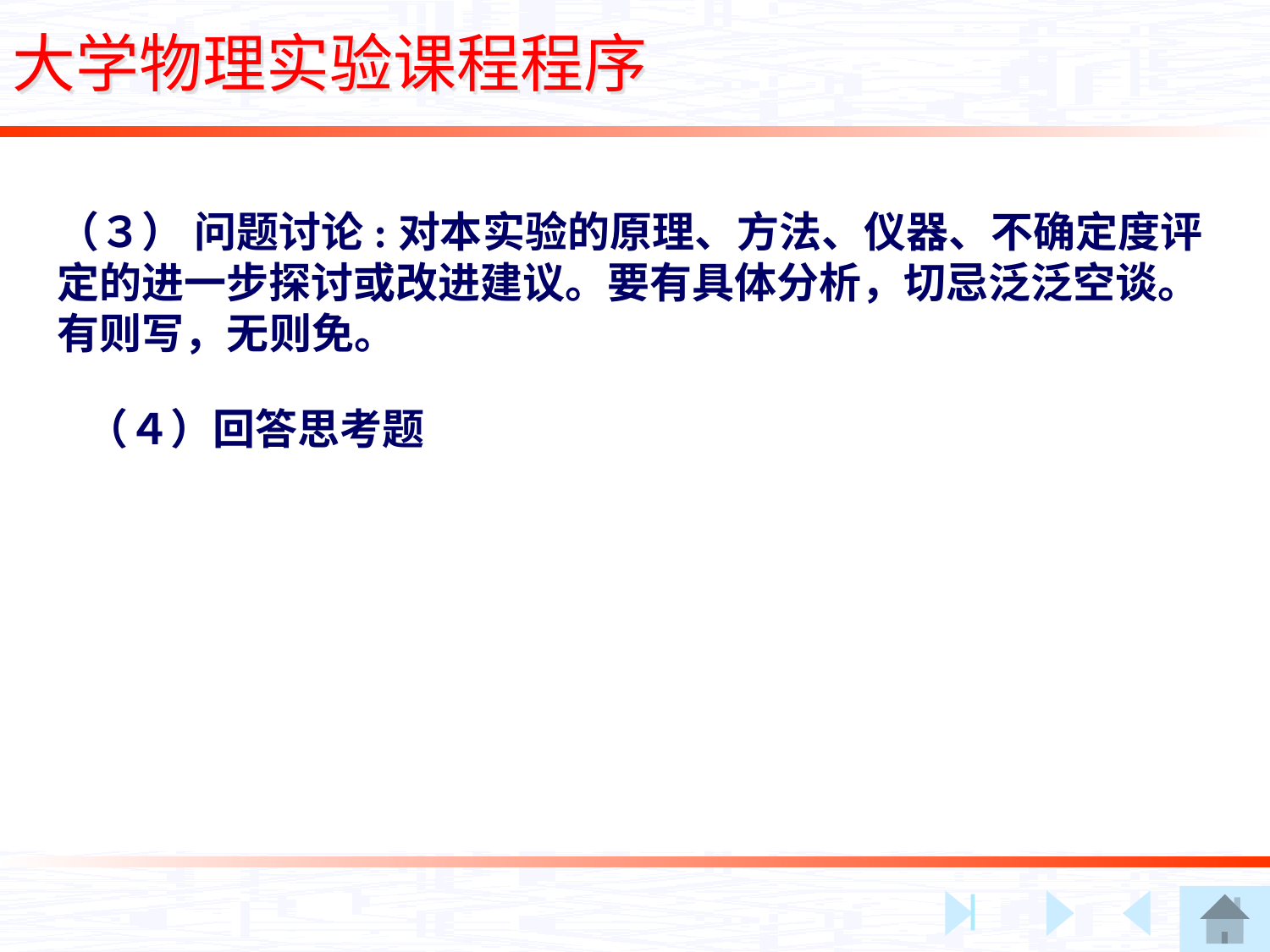

大学物理实验课程程序
（３） 问题讨论:对本实验的原理、方法、仪器、不确定度评定的进一步探讨或改进建议。要有具体分析，切忌泛泛空谈。有则写，无则免。
（４）回答思考题